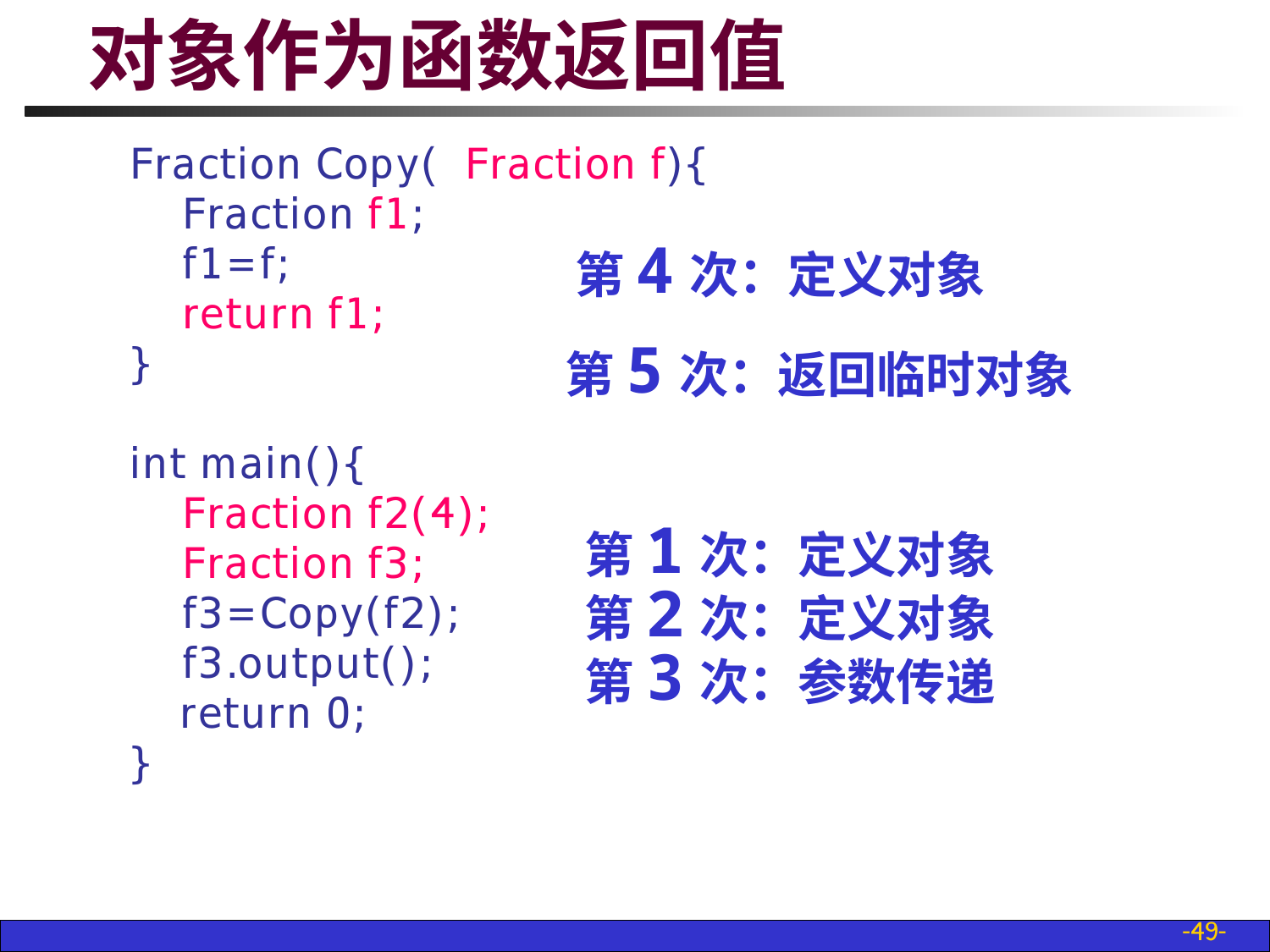

# 对象作为函数返回值
Fraction Copy(  Fraction f){
	 Fraction f1;
	 f1=f;
	 return f1;
}

int main(){
	 Fraction f2(4);
	 Fraction f3;
	 f3=Copy(f2);
	 f3.output();
    return 0;
}
第4次：定义对象
第5次：返回临时对象
第1次：定义对象
第2次：定义对象
第3次：参数传递
-49-